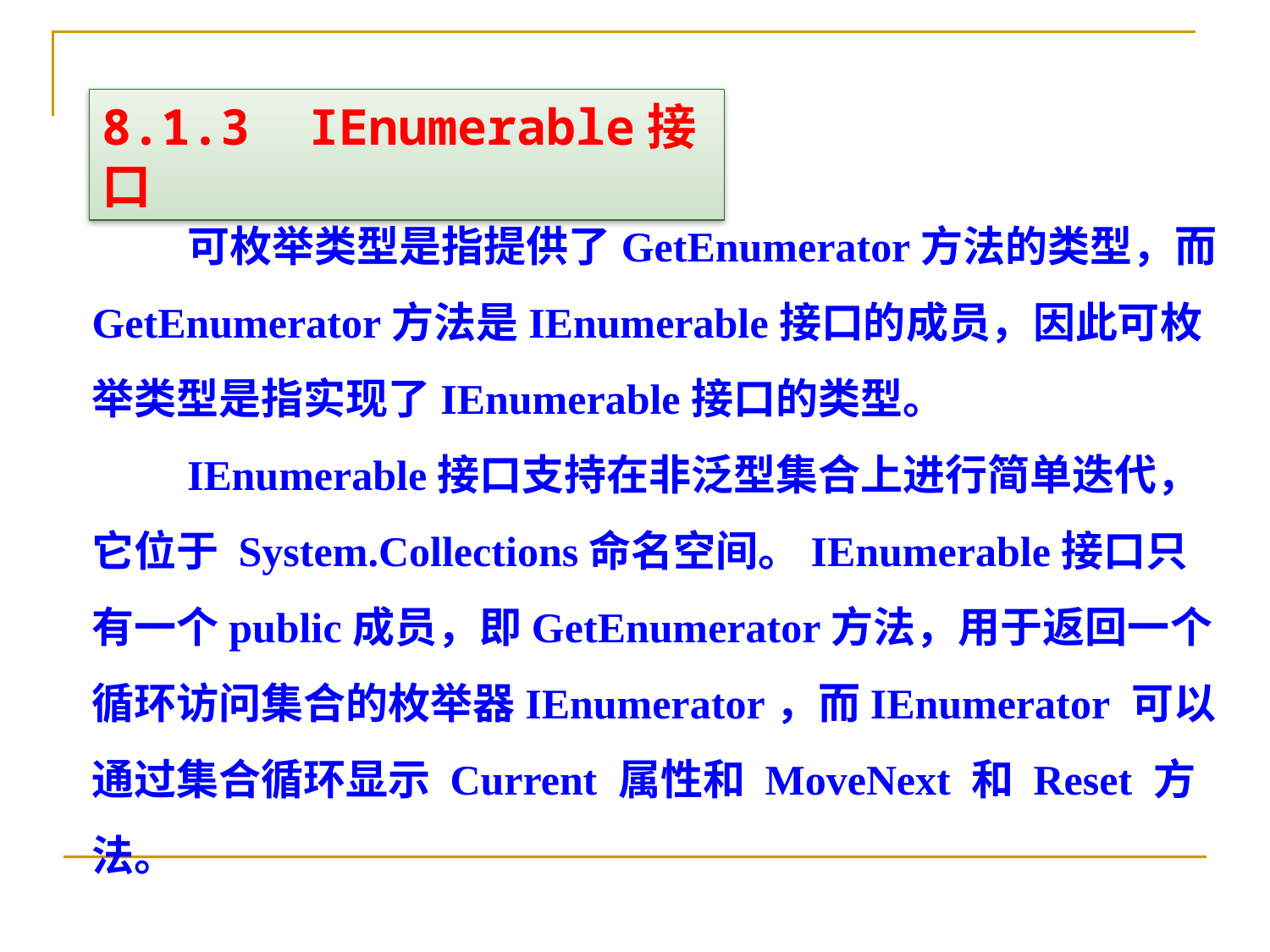

8.1.3  IEnumerable接口
         可枚举类型是指提供了GetEnumerator方法的类型，而GetEnumerator方法是IEnumerable接口的成员，因此可枚举类型是指实现了IEnumerable接口的类型。
         IEnumerable接口支持在非泛型集合上进行简单迭代，它位于 System.Collections命名空间。IEnumerable接口只有一个public成员，即GetEnumerator方法，用于返回一个循环访问集合的枚举器IEnumerator，而IEnumerator 可以通过集合循环显示 Current 属性和 MoveNext 和 Reset 方法。